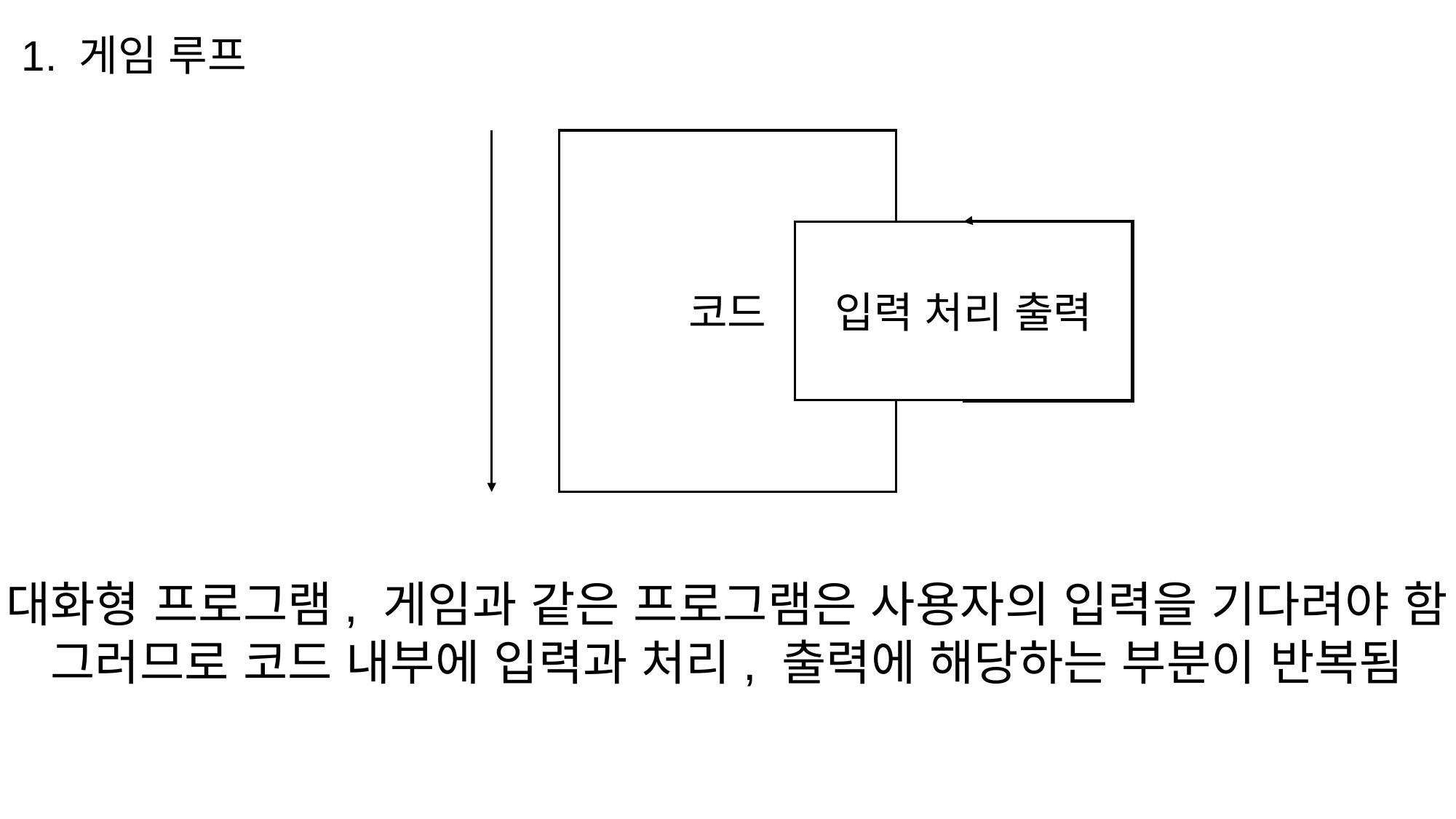

1. 게임 루프
코드
입력 처리 출력
대화형 프로그램, 게임과 같은 프로그램은 사용자의 입력을 기다려야 함
그러므로 코드 내부에 입력과 처리, 출력에 해당하는 부분이 반복됨